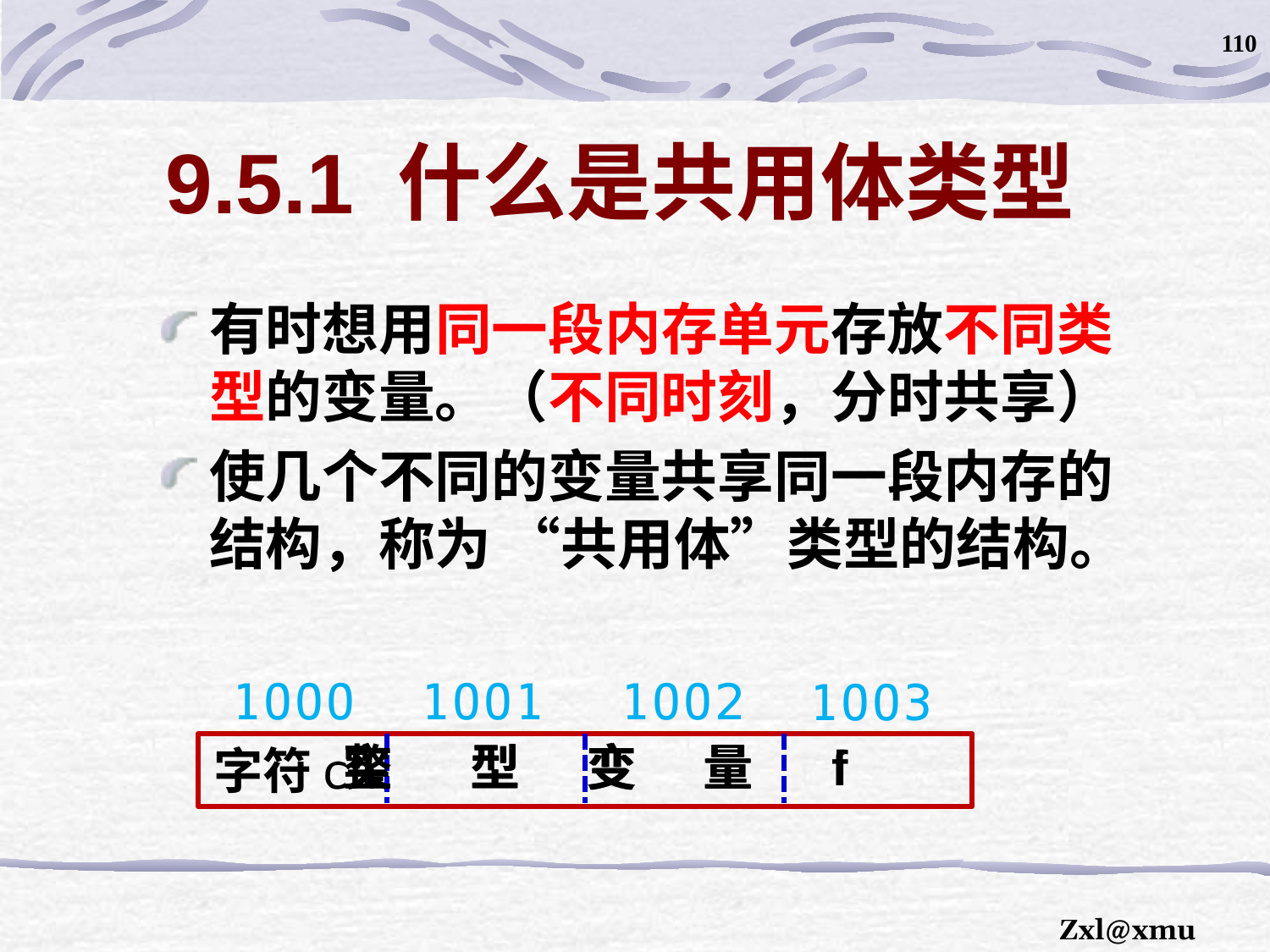

110
# 9.5.1 什么是共用体类型
有时想用同一段内存单元存放不同类型的变量。（不同时刻，分时共享）
使几个不同的变量共享同一段内存的结构，称为 “共用体”类型的结构。
1002
1000
1001
1003
整       型      变      量      i
实       型      变      量      f
字符ch